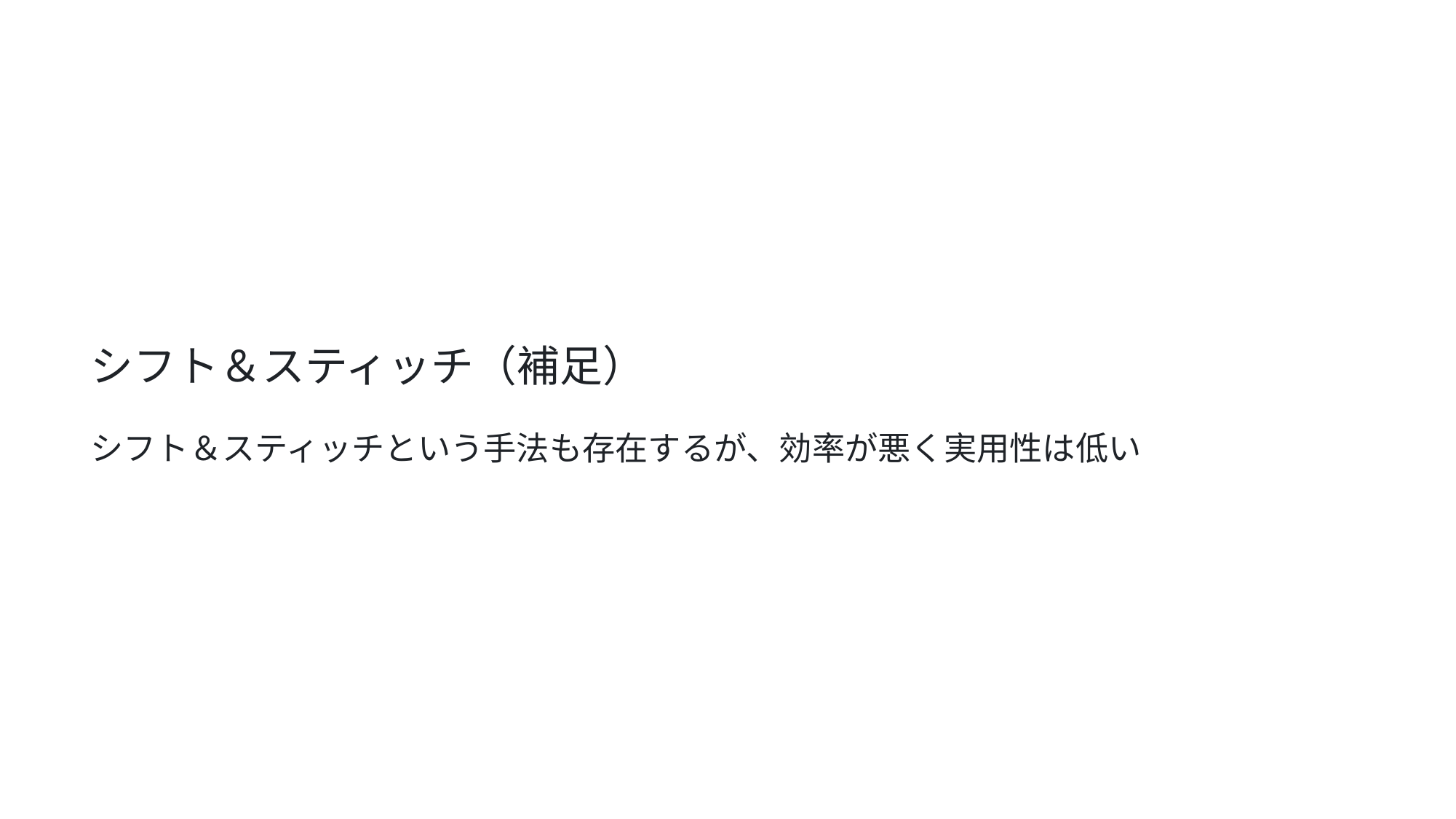

シフト＆スティッチ（補⾜）
シフト＆スティッチという⼿法も存在するが、効率が悪く実⽤性は低い
46